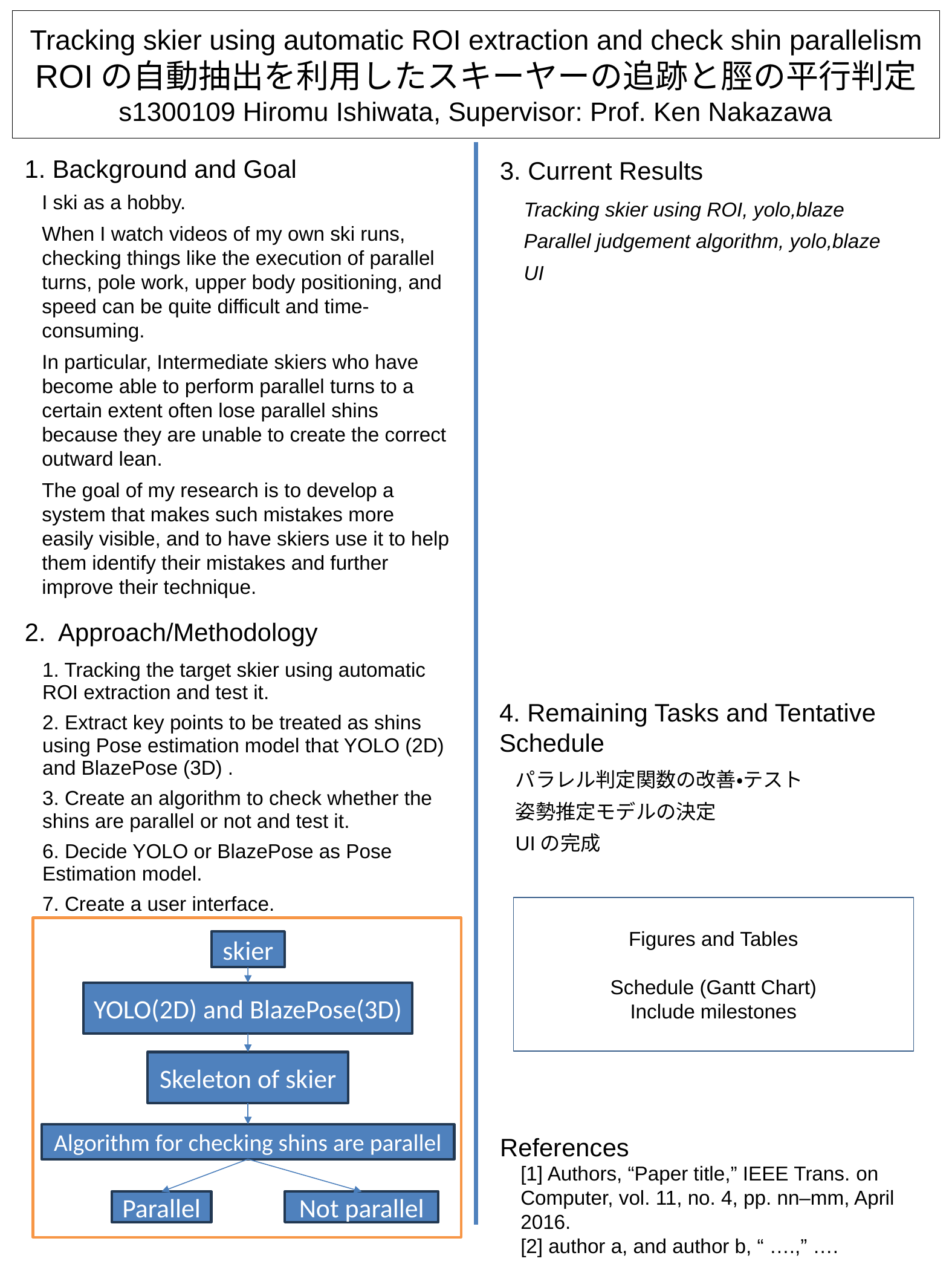

# Tracking skier using automatic ROI extraction and check shin parallelism ROIの自動抽出を利用したスキーヤーの追跡と脛の平行判定 s1300109 Hiromu Ishiwata, Supervisor: Prof. Ken Nakazawa
1. Background and Goal
3. Current Results
I ski as a hobby.
When I watch videos of my own ski runs, checking things like the execution of parallel turns, pole work, upper body positioning, and speed can be quite difficult and time-consuming.
In particular, Intermediate skiers who have become able to perform parallel turns to a certain extent often lose parallel shins because they are unable to create the correct outward lean.
The goal of my research is to develop a system that makes such mistakes more easily visible, and to have skiers use it to help them identify their mistakes and further improve their technique.
Tracking skier using ROI, yolo,blaze
Parallel judgement algorithm, yolo,blaze
UI

2.  Approach/Methodology
1. Tracking the target skier using automatic ROI extraction and test it.
2. Extract key points to be treated as shins using Pose estimation model that YOLO (2D) and BlazePose (3D) .
3. Create an algorithm to check whether the shins are parallel or not and test it.
6. Decide YOLO or BlazePose as Pose Estimation model.
7. Create a user interface.
4. Remaining Tasks and Tentative Schedule
パラレル判定関数の改善・テスト
姿勢推定モデルの決定
UIの完成
Figures and Tables

Schedule (Gantt Chart)
Include milestones

skier
YOLO(2D) and BlazePose(3D)
Skeleton of skier
References
Algorithm for checking shins are parallel
[1] Authors, “Paper title,” IEEE Trans. on Computer, vol. 11, no. 4, pp. nn–mm, April 2016.
[2] author a, and author b, “ ….,” ….
Parallel
Not parallel